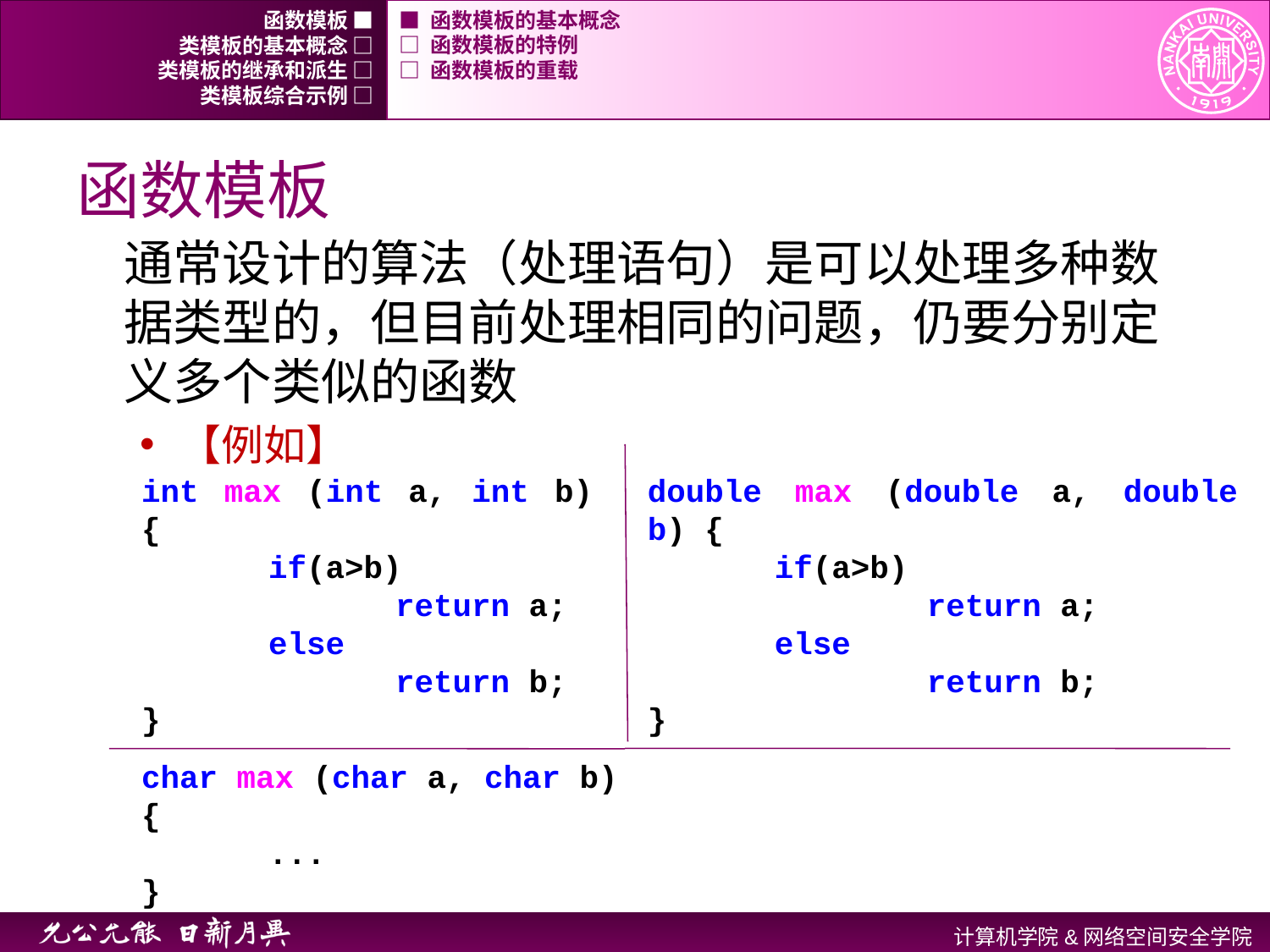

函数模板 ■
■ 函数模板的基本概念
类模板的基本概念 □
□ 函数模板的特例
类模板的继承和派生 □
□ 函数模板的重载
类模板综合示例 □

# 函数模板
通常设计的算法（处理语句）是可以处理多种数据类型的，但目前处理相同的问题，仍要分别定义多个类似的函数
【例如】
int max (int a, int b) {
	if(a>b)
		return a;
	else
		return b;
}
double max (double a, double b) {
	if(a>b)
	        return a;
	else
	        return b;
}
char max (char a, char b)
{
	...
}